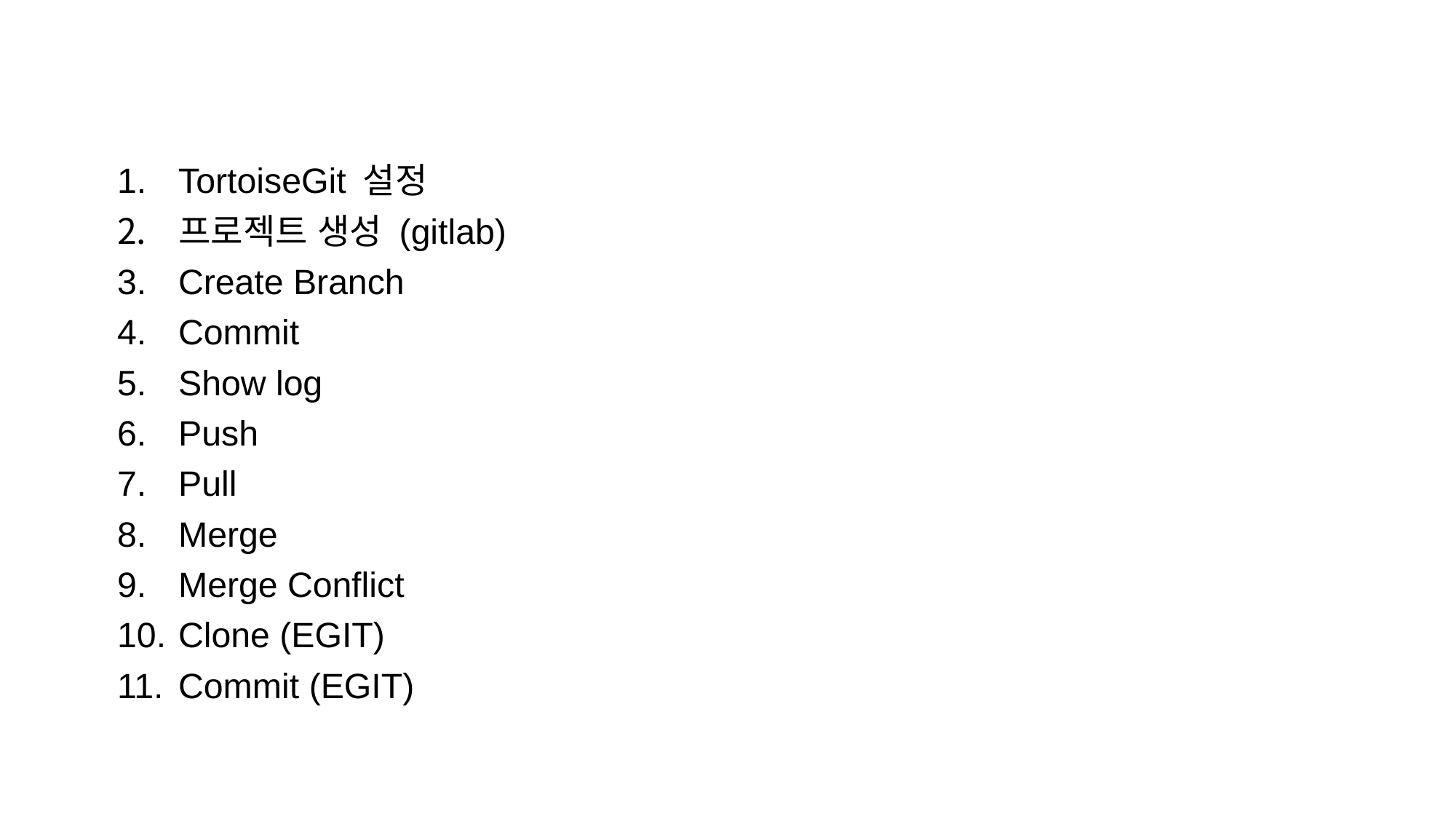

TortoiseGit 설정
프로젝트 생성 (gitlab)
Create Branch
Commit
Show log
Push
Pull
Merge
Merge Conflict
Clone (EGIT)
Commit (EGIT)